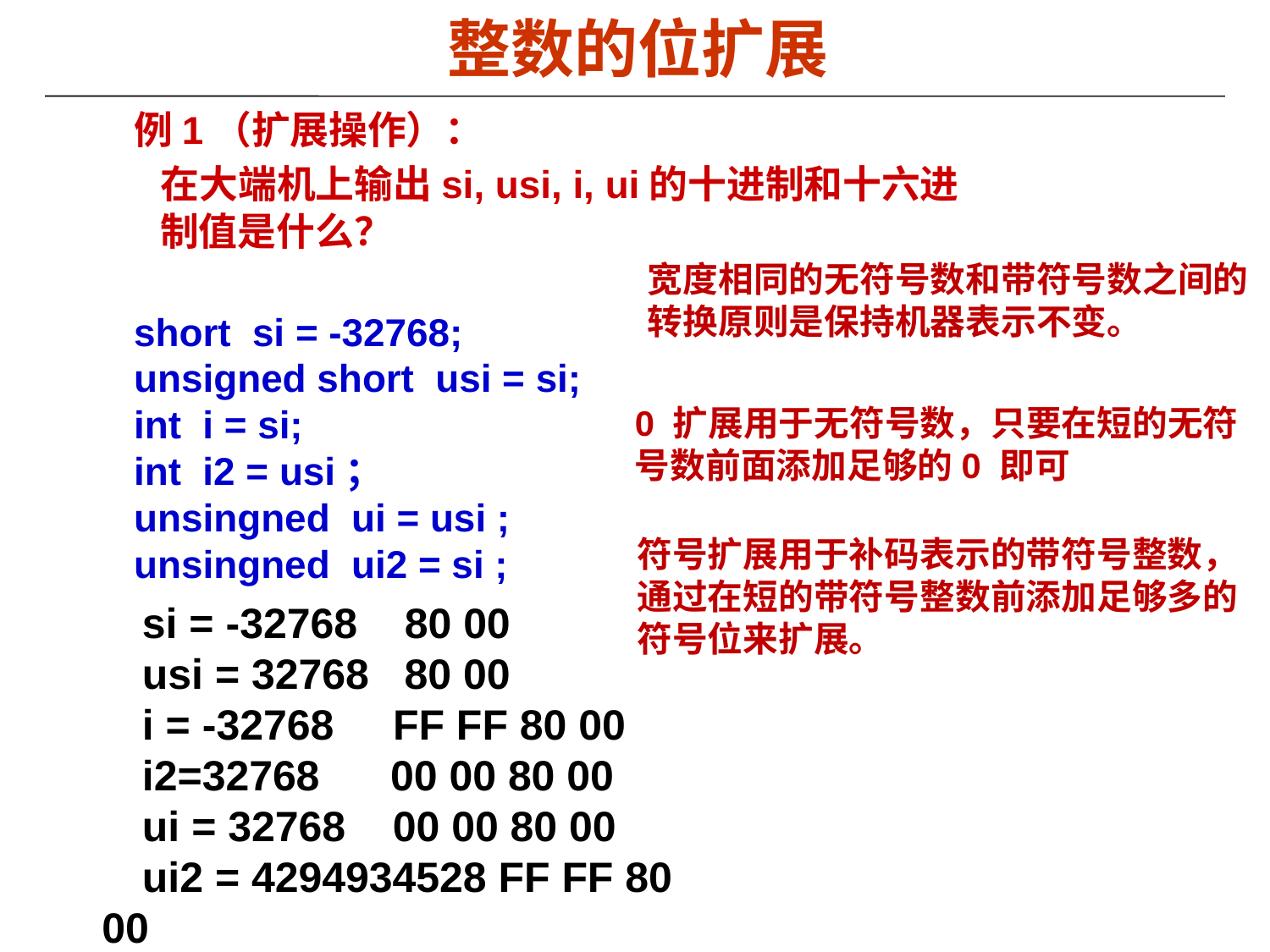

整数的位扩展
例1（扩展操作）：
  在大端机上输出si, usi, i, ui的十进制和十六进制值是什么？

short  si = -32768;
unsigned short  usi = si;
int  i = si;
int  i2 = usi；
unsingned  ui = usi ;
unsingned  ui2 = si ;
宽度相同的无符号数和带符号数之间的转换原则是保持机器表示不变。
0 扩展用于无符号数，只要在短的无符号数前面添加足够的0 即可
符号扩展用于补码表示的带符号整数，通过在短的带符号整数前添加足够多的符号位来扩展。
si = -32768    80 00
usi = 32768   80 00
i = -32768     FF FF 80 00
i2=32768      00 00 80 00
ui = 32768    00 00 80 00
ui2 = 4294934528 FF FF 80 00